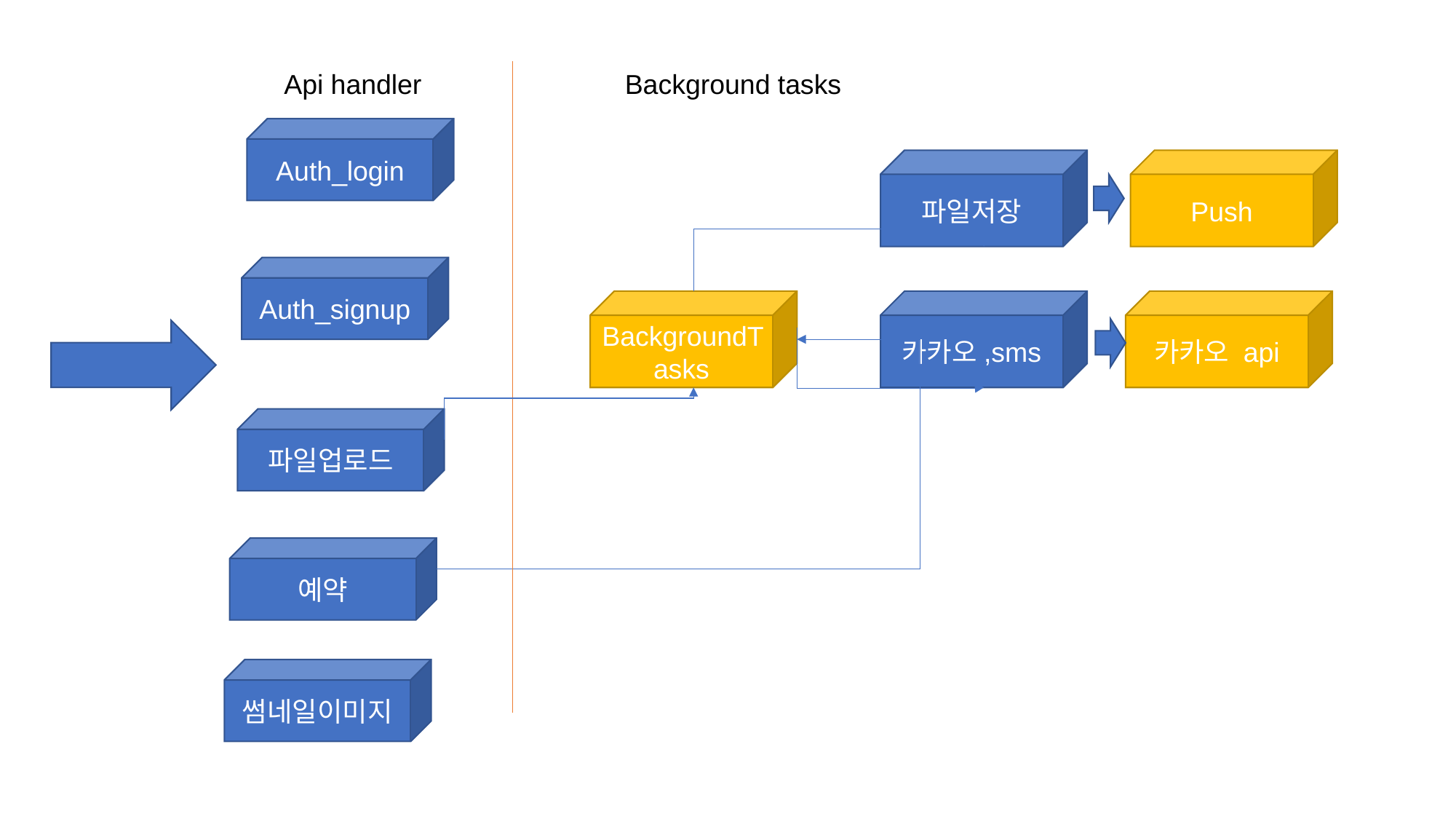

Api handler
Background tasks
Auth_login
Push
파일저장

Auth_signup
BackgroundTasks
카카오,sms
카카오 api

파일업로드
예약
썸네일이미지